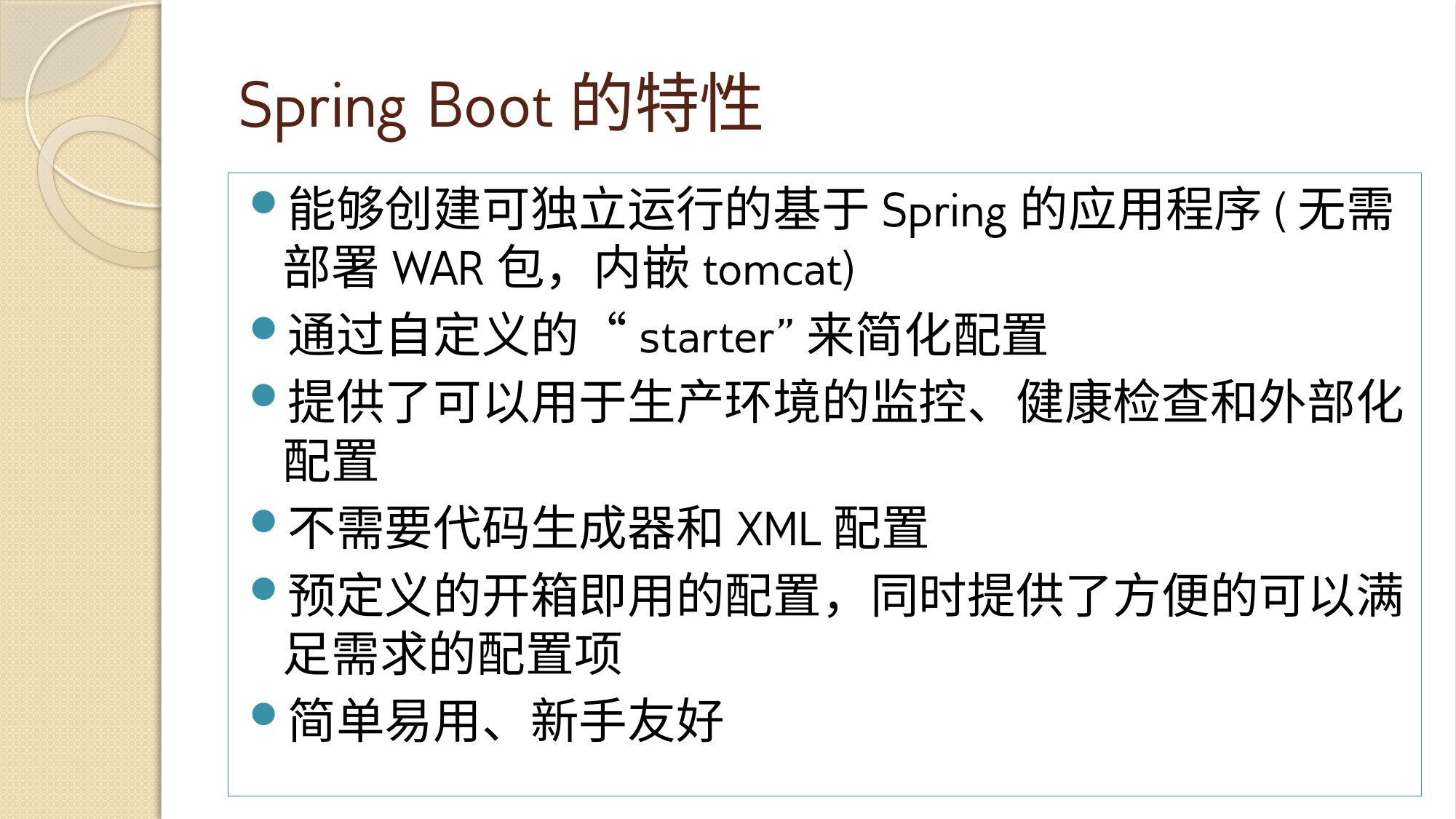

# Spring Boot的特性
能够创建可独立运行的基于Spring的应用程序(无需部署WAR包，内嵌tomcat)
通过自定义的“starter”来简化配置
提供了可以用于生产环境的监控、健康检查和外部化配置
不需要代码生成器和XML配置
预定义的开箱即用的配置，同时提供了方便的可以满足需求的配置项
简单易用、新手友好